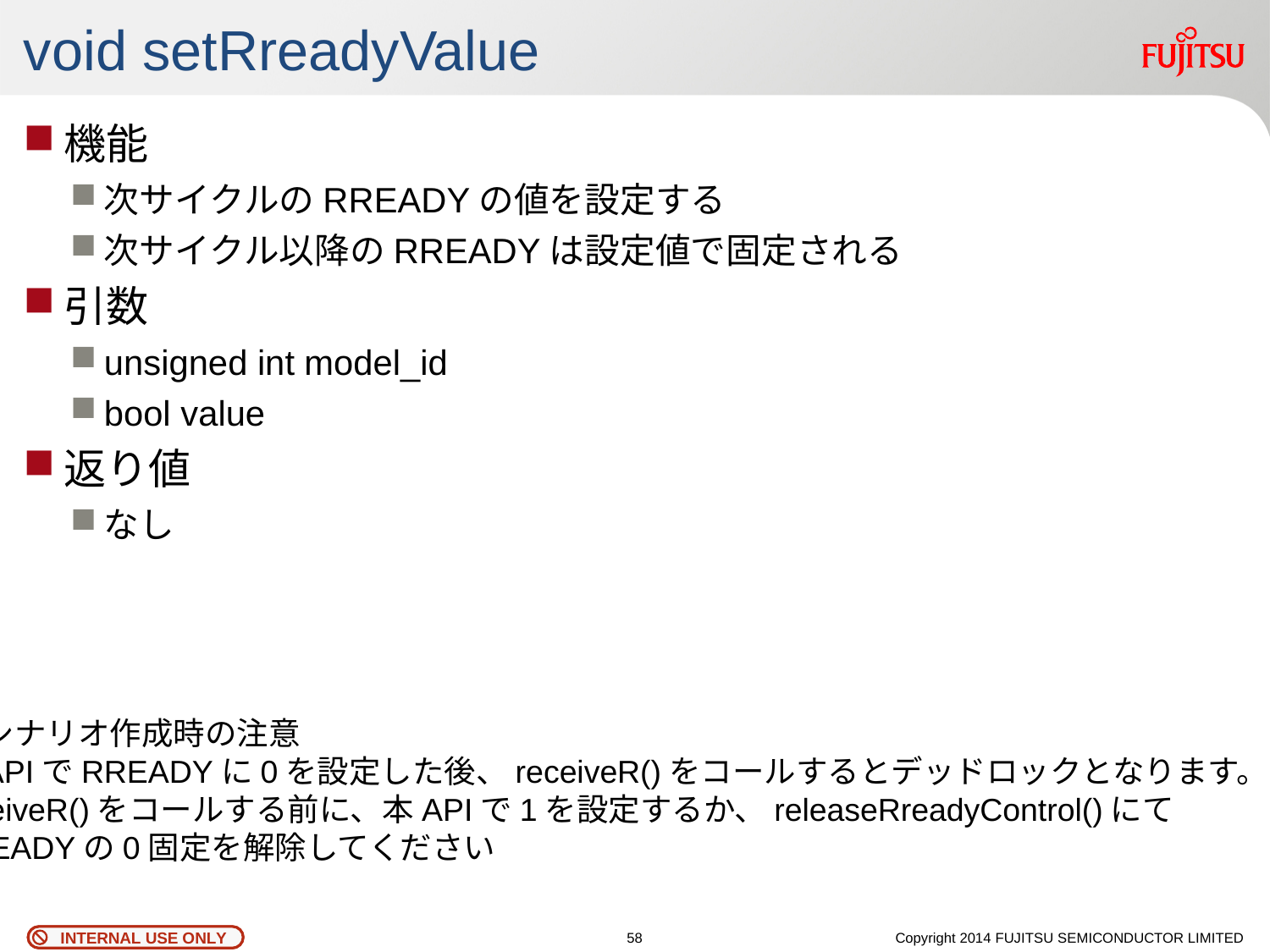

# void setRreadyValue
機能
次サイクルのRREADYの値を設定する
次サイクル以降のRREADYは設定値で固定される
引数
unsigned int model_id
bool value
返り値
なし

※シナリオ作成時の注意
本APIでRREADYに0を設定した後、receiveR()をコールするとデッドロックとなります。
receiveR()をコールする前に、本APIで1を設定するか、releaseRreadyControl()にて
RREADYの0固定を解除してください
58
Copyright 2014 FUJITSU SEMICONDUCTOR LIMITED